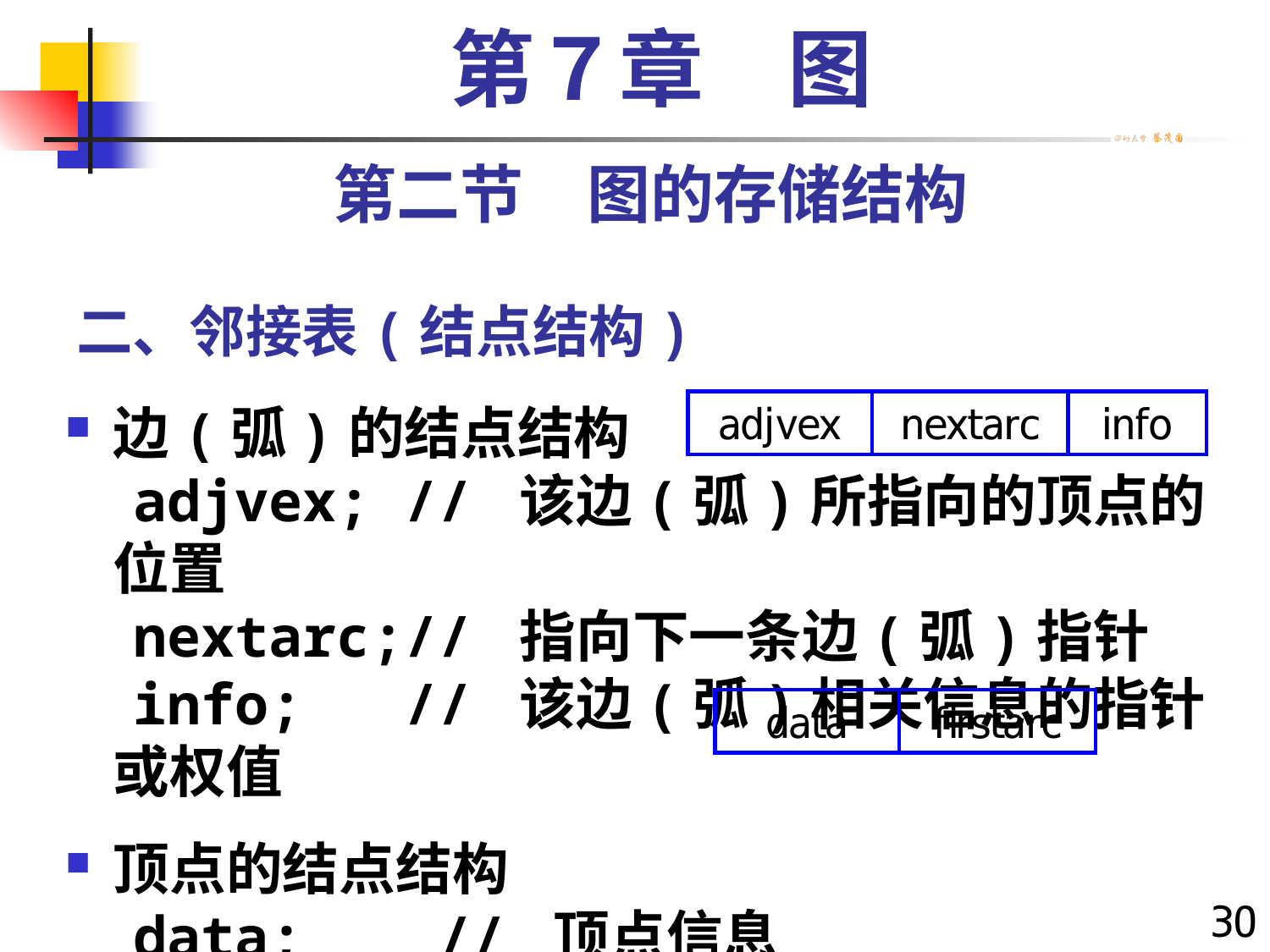

第７章　图
第二节　图的存储结构
# 二、邻接表(结点结构)
边(弧)的结点结构
  adjvex; // 该边(弧)所指向的顶点的位置
  nextarc;// 指向下一条边(弧)指针
  info;   // 该边(弧)相关信息的指针或权值

顶点的结点结构
  data;    // 顶点信息
  firstarc;//指向第一条依附该顶点的边(弧)
adjvex
nextarc
info
data
firstarc
30